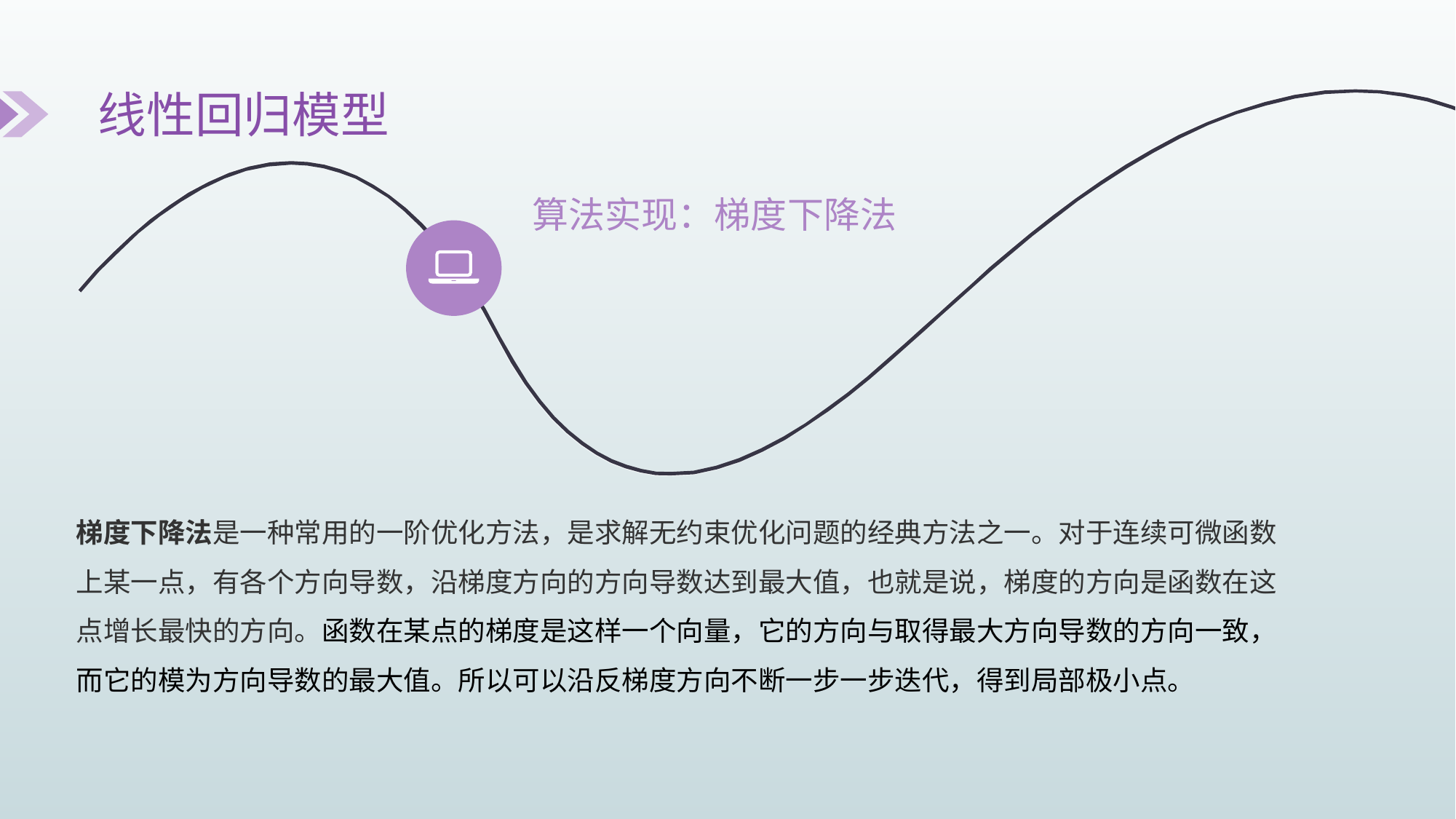

线性回归模型

算法实现：梯度下降法

梯度下降法是一种常用的一阶优化方法，是求解无约束优化问题的经典方法之一。对于连续可微函数上某一点，有各个方向导数，沿梯度方向的方向导数达到最大值，也就是说，梯度的方向是函数在这点增长最快的方向。函数在某点的梯度是这样一个向量，它的方向与取得最大方向导数的方向一致，而它的模为方向导数的最大值。所以可以沿反梯度方向不断一步一步迭代，得到局部极小点。